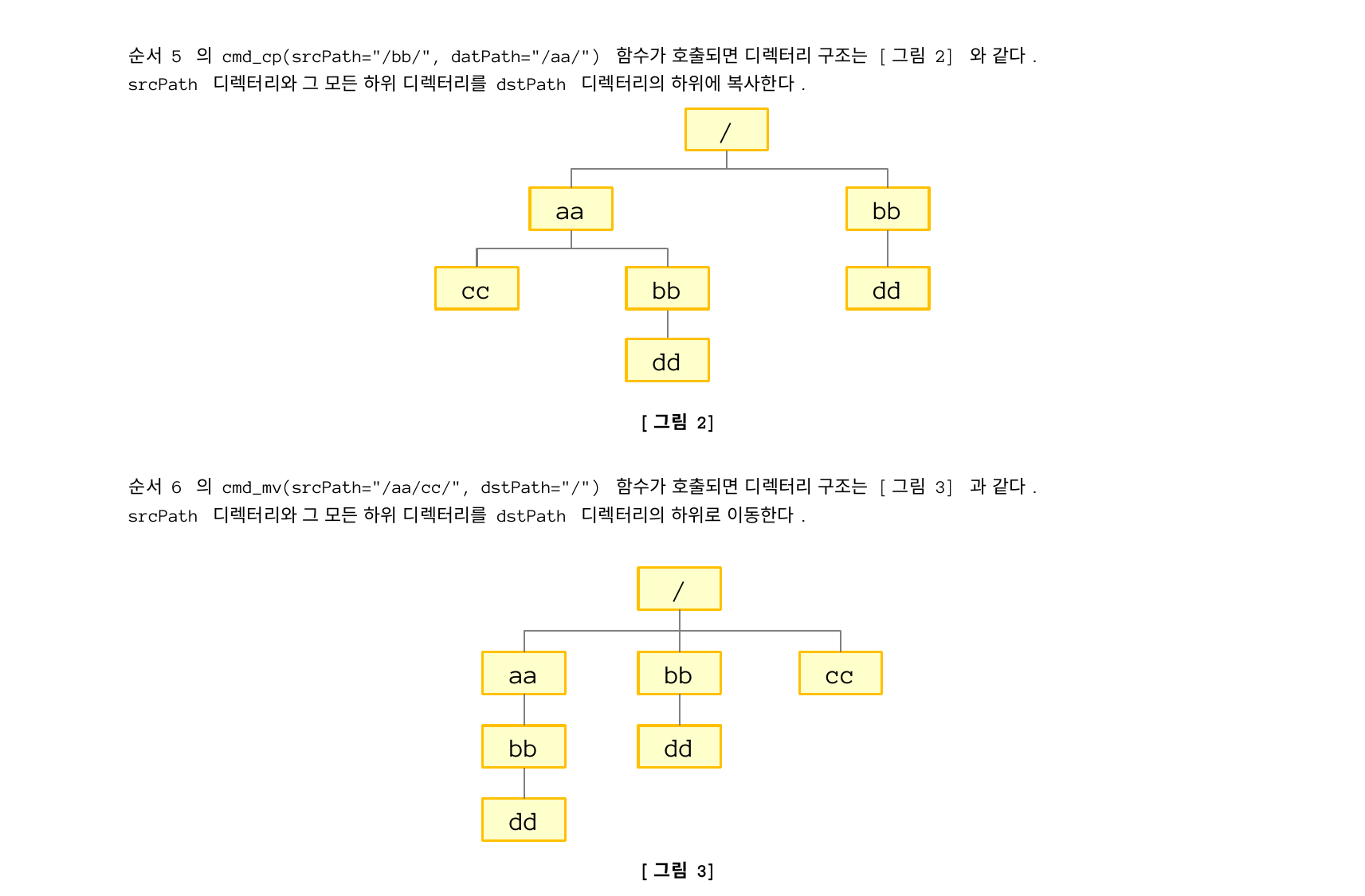

순서 5 의 cmd_cp(srcPath="/bb/", datPath="/aa/") 함수가 호출되면 디렉터리 구조는 [그림 2] 와 같다.
srcPath 디렉터리와 그 모든 하위 디렉터리를 dstPath 디렉터리의 하위에 복사한다.
/
aa
bb
cc
bb
dd
dd
[그림 2]
순서 6 의 cmd_mv(srcPath="/aa/cc/", dstPath="/") 함수가 호출되면 디렉터리 구조는 [그림 3] 과 같다.
srcPath 디렉터리와 그 모든 하위 디렉터리를 dstPath 디렉터리의 하위로 이동한다.
/
aa
bb
cc
bb
dd
dd
[그림 3]